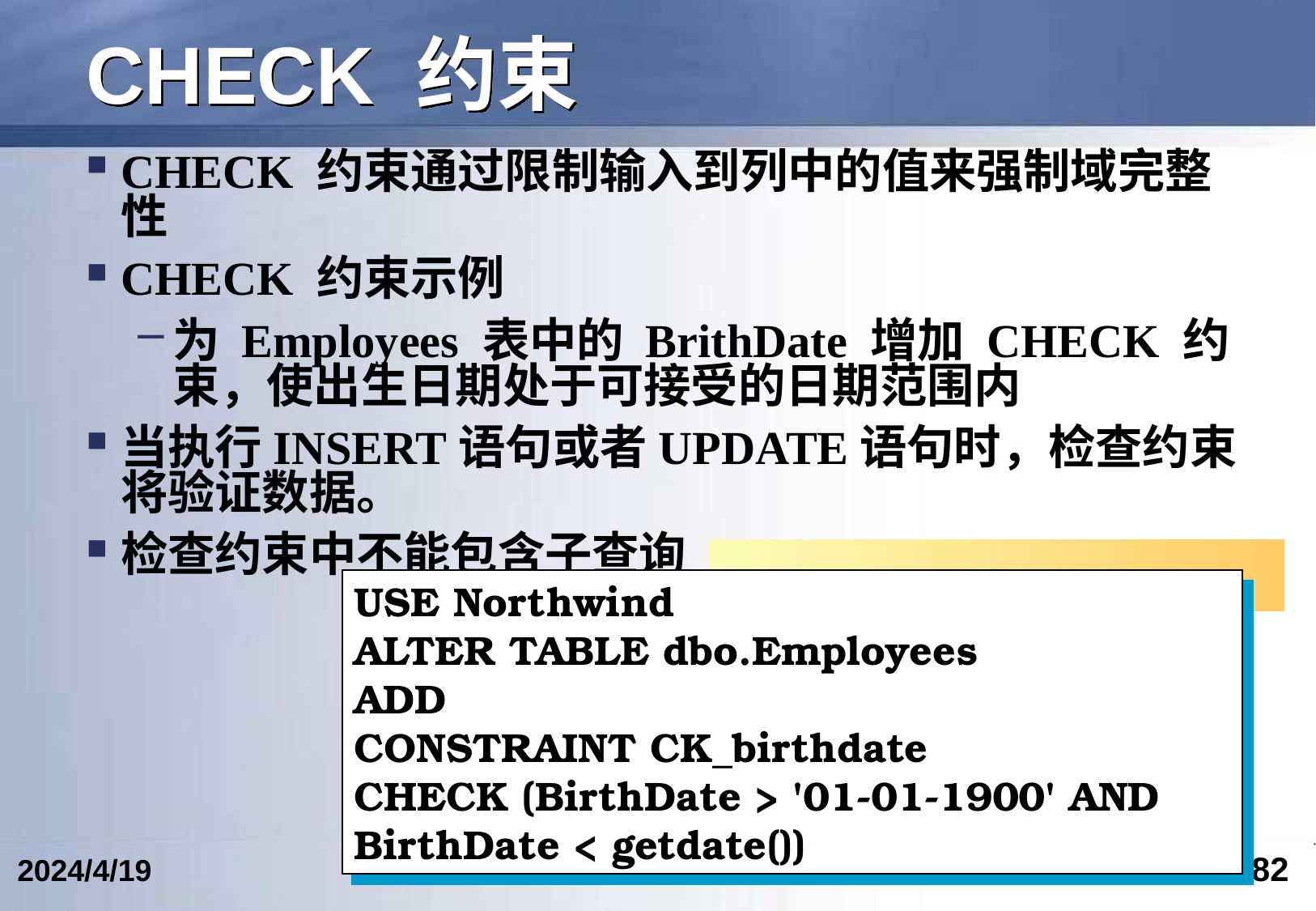

# CHECK 约束
CHECK 约束通过限制输入到列中的值来强制域完整性
CHECK 约束示例
为 Employees 表中的 BrithDate 增加 CHECK 约束，使出生日期处于可接受的日期范围内
当执行INSERT语句或者UPDATE语句时，检查约束将验证数据。
检查约束中不能包含子查询

USE Northwind
ALTER TABLE dbo.Employees
ADD
CONSTRAINT CK_birthdate
CHECK (BirthDate > '01-01-1900' AND BirthDate < getdate())
82
2024/4/19